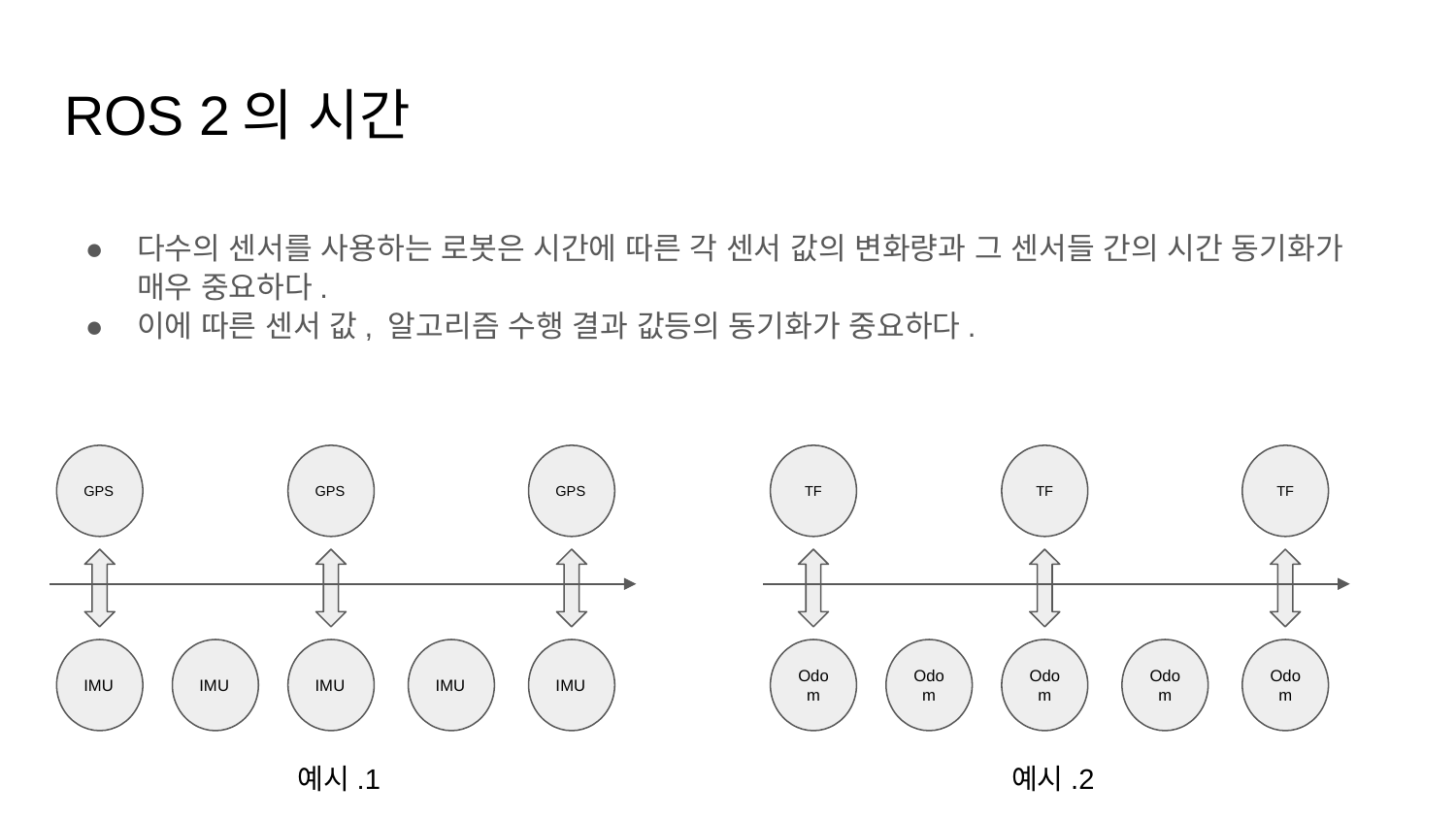

# ROS 2의 시간
다수의 센서를 사용하는 로봇은 시간에 따른 각 센서 값의 변화량과 그 센서들 간의 시간 동기화가 매우 중요하다.
이에 따른 센서 값, 알고리즘 수행 결과 값등의 동기화가 중요하다.
GPS
GPS
GPS

IMU
IMU
IMU
IMU
IMU
TF
TF
TF

Odom
Odom
Odom
Odom
Odom
예시.1
예시.2